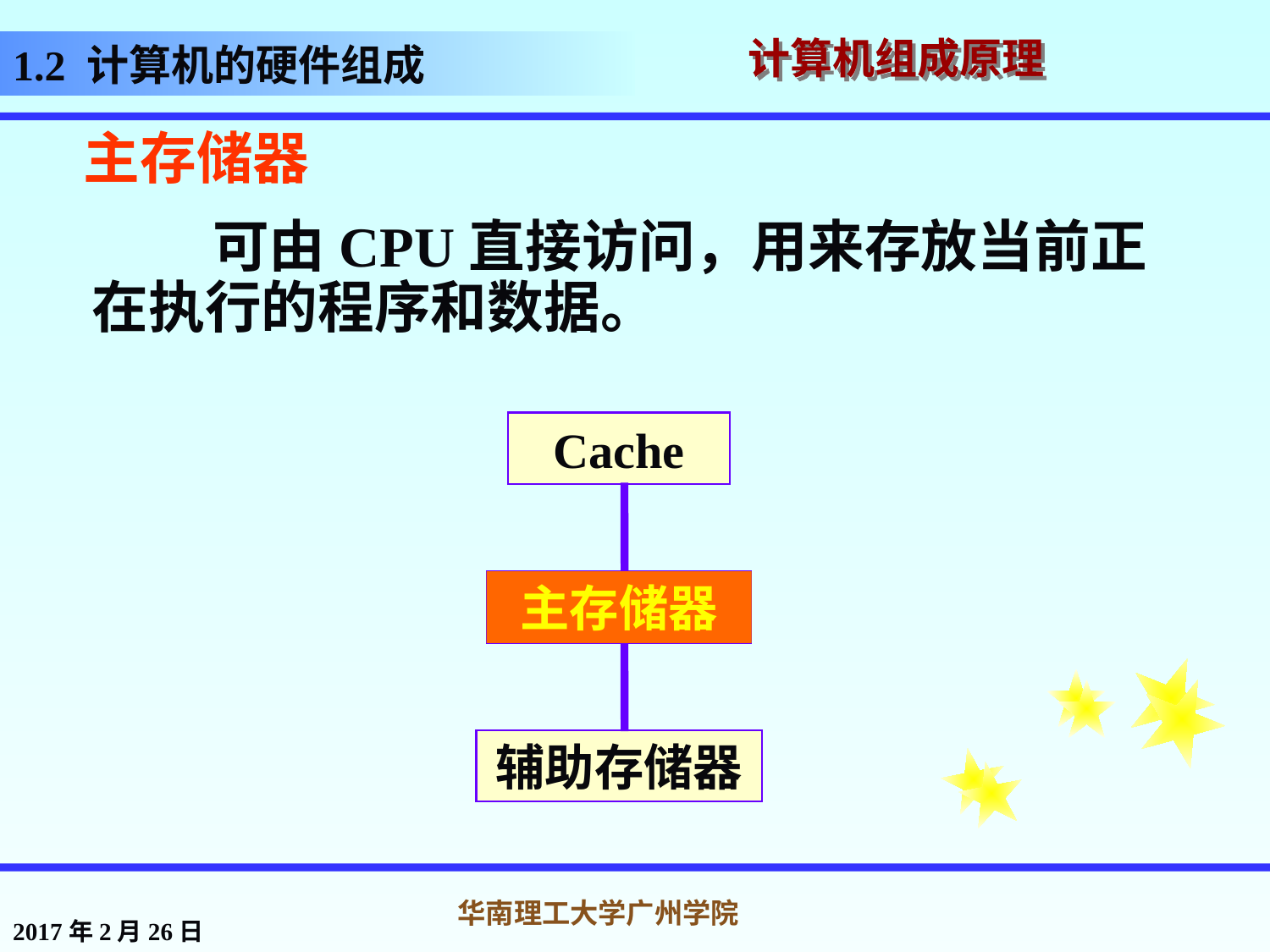

1.2 计算机的硬件组成
  主存储器
            可由CPU直接访问，用来存放当前正在执行的程序和数据。
Cache

主存储器

辅助存储器
主存储器
主存储器
主存储器
2017年2月26日